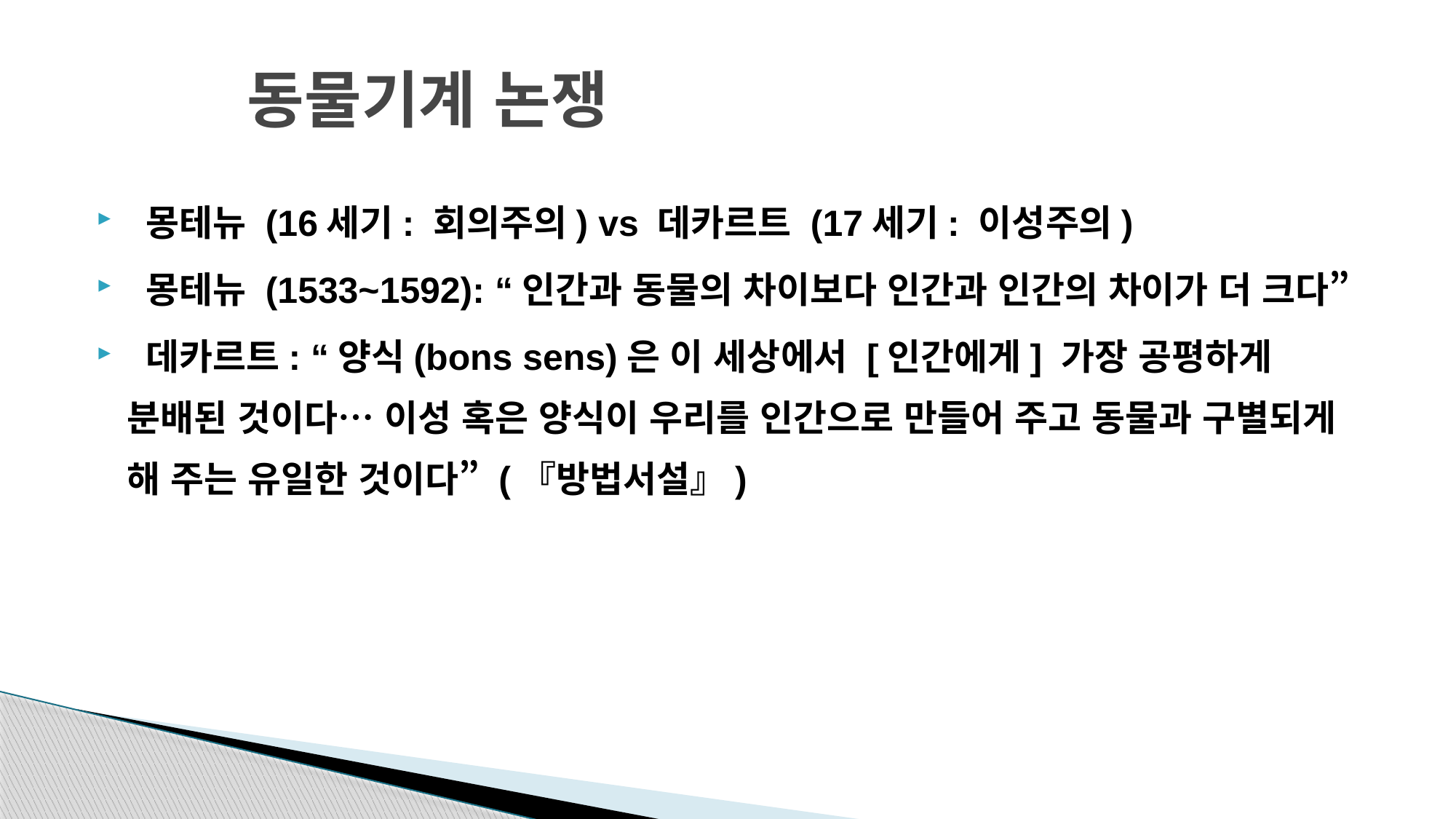

# 동물기계 논쟁
 몽테뉴 (16세기: 회의주의) vs 데카르트 (17세기: 이성주의)
 몽테뉴 (1533~1592): “인간과 동물의 차이보다 인간과 인간의 차이가 더 크다”
 데카르트: “양식(bons sens)은 이 세상에서 [인간에게] 가장 공평하게 분배된 것이다… 이성 혹은 양식이 우리를 인간으로 만들어 주고 동물과 구별되게 해 주는 유일한 것이다” (『방법서설』)